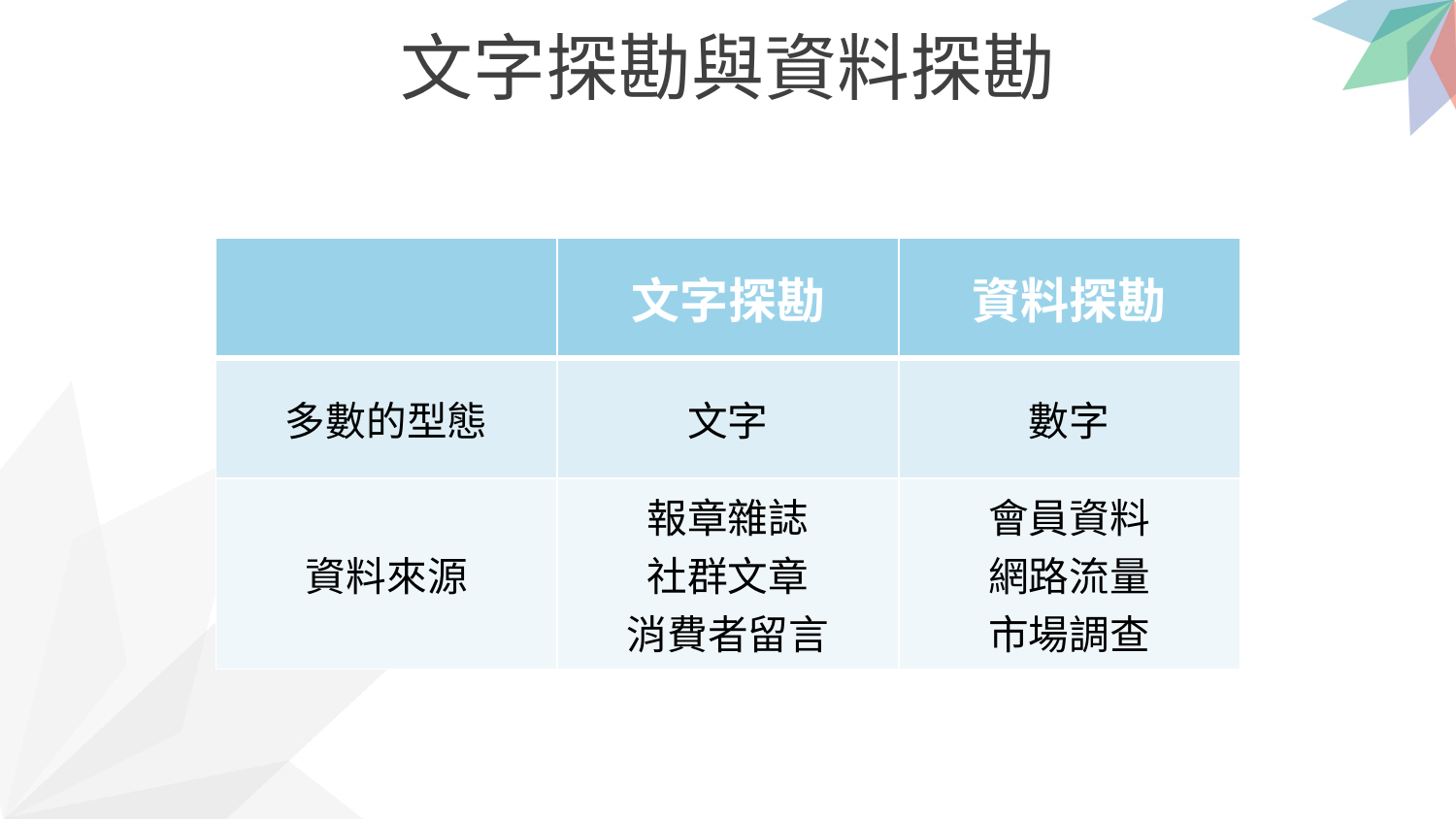

文字探勘與資料探勘
|  | 文字探勘 | 資料探勘 |
| --- | --- | --- |
| 多數的型態 | 文字 | 數字 |
| 資料來源 | 報章雜誌 社群文章 消費者留言 | 會員資料 網路流量 市場調查 |